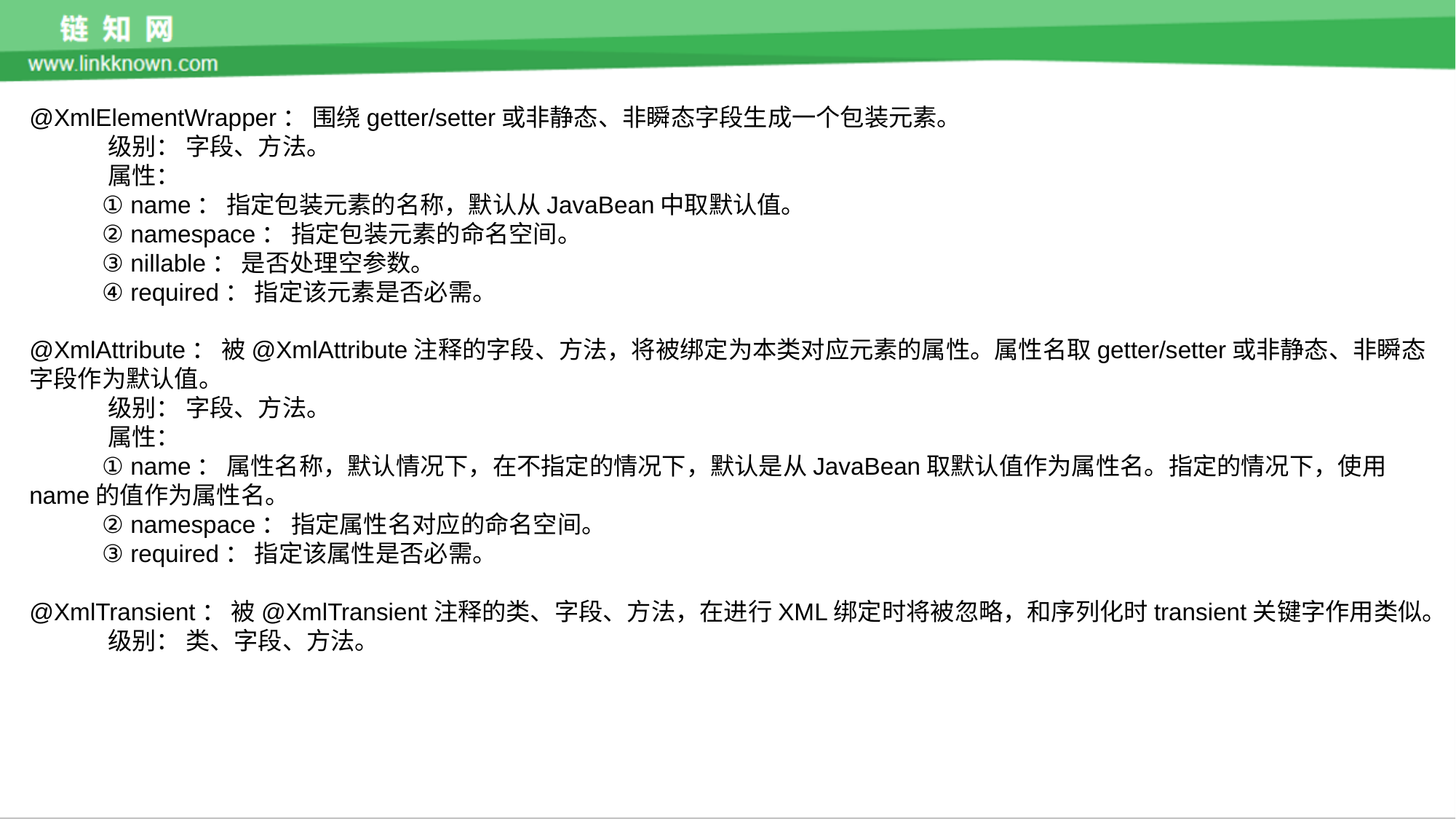

@XmlElementWrapper： 围绕getter/setter或非静态、非瞬态字段生成一个包装元素。
   级别： 字段、方法。
   属性：
   ① name： 指定包装元素的名称，默认从JavaBean中取默认值。
   ② namespace： 指定包装元素的命名空间。
   ③ nillable： 是否处理空参数。
   ④ required： 指定该元素是否必需。

@XmlAttribute： 被@XmlAttribute注释的字段、方法，将被绑定为本类对应元素的属性。属性名取getter/setter或非静态、非瞬态字段作为默认值。
   级别： 字段、方法。
   属性：
   ① name： 属性名称，默认情况下，在不指定的情况下，默认是从JavaBean取默认值作为属性名。指定的情况下，使用name的值作为属性名。
   ② namespace： 指定属性名对应的命名空间。
   ③ required： 指定该属性是否必需。

@XmlTransient： 被@XmlTransient注释的类、字段、方法，在进行XML绑定时将被忽略，和序列化时transient关键字作用类似。
   级别： 类、字段、方法。